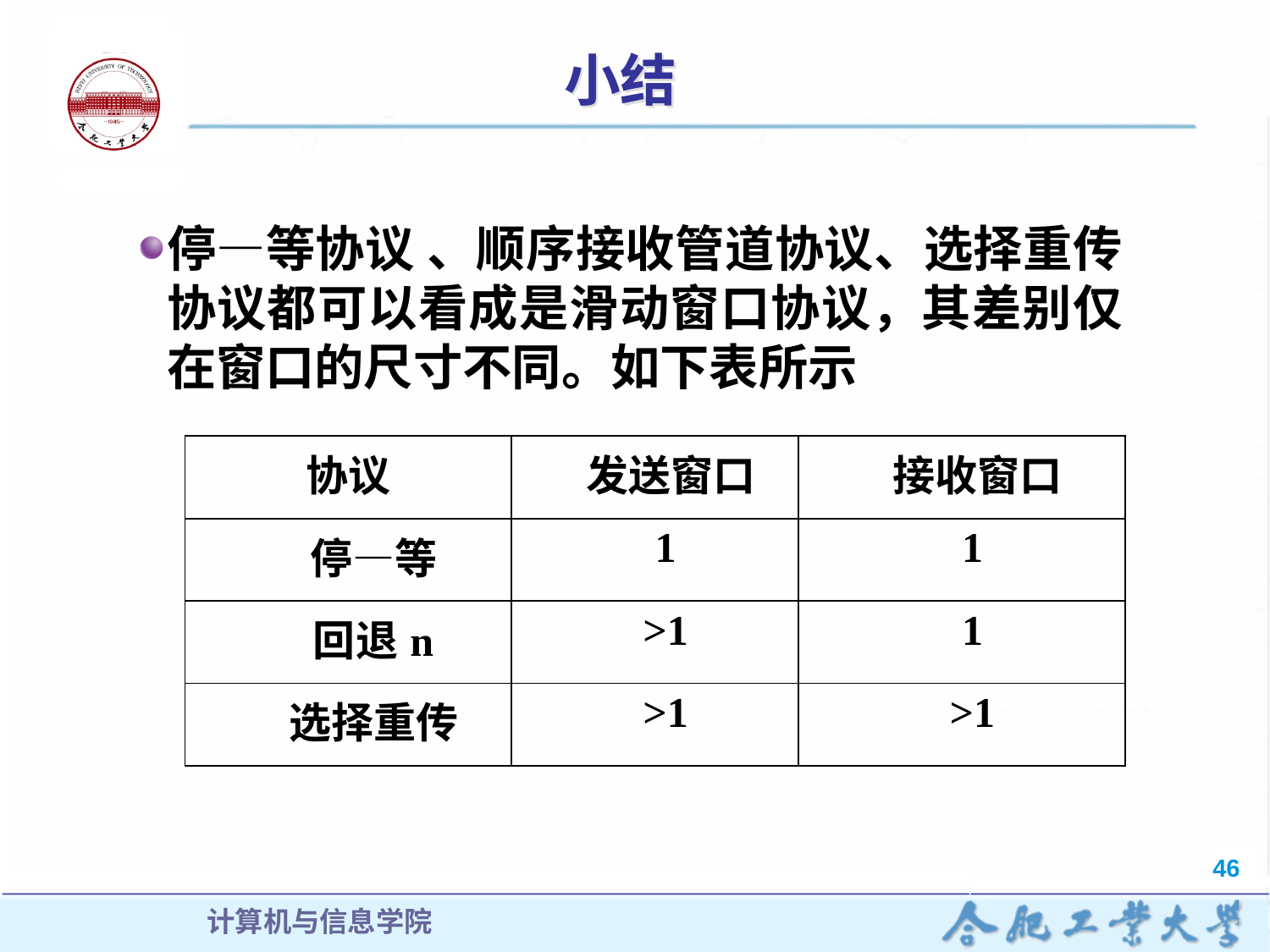

# 小结
停—等协议 、顺序接收管道协议、选择重传协议都可以看成是滑动窗口协议，其差别仅在窗口的尺寸不同。如下表所示
| 协议 | 发送窗口 | 接收窗口 |
| --- | --- | --- |
| 停—等 | 1 | 1 |
| 回退n | >1 | 1 |
| 选择重传 | >1 | >1 |